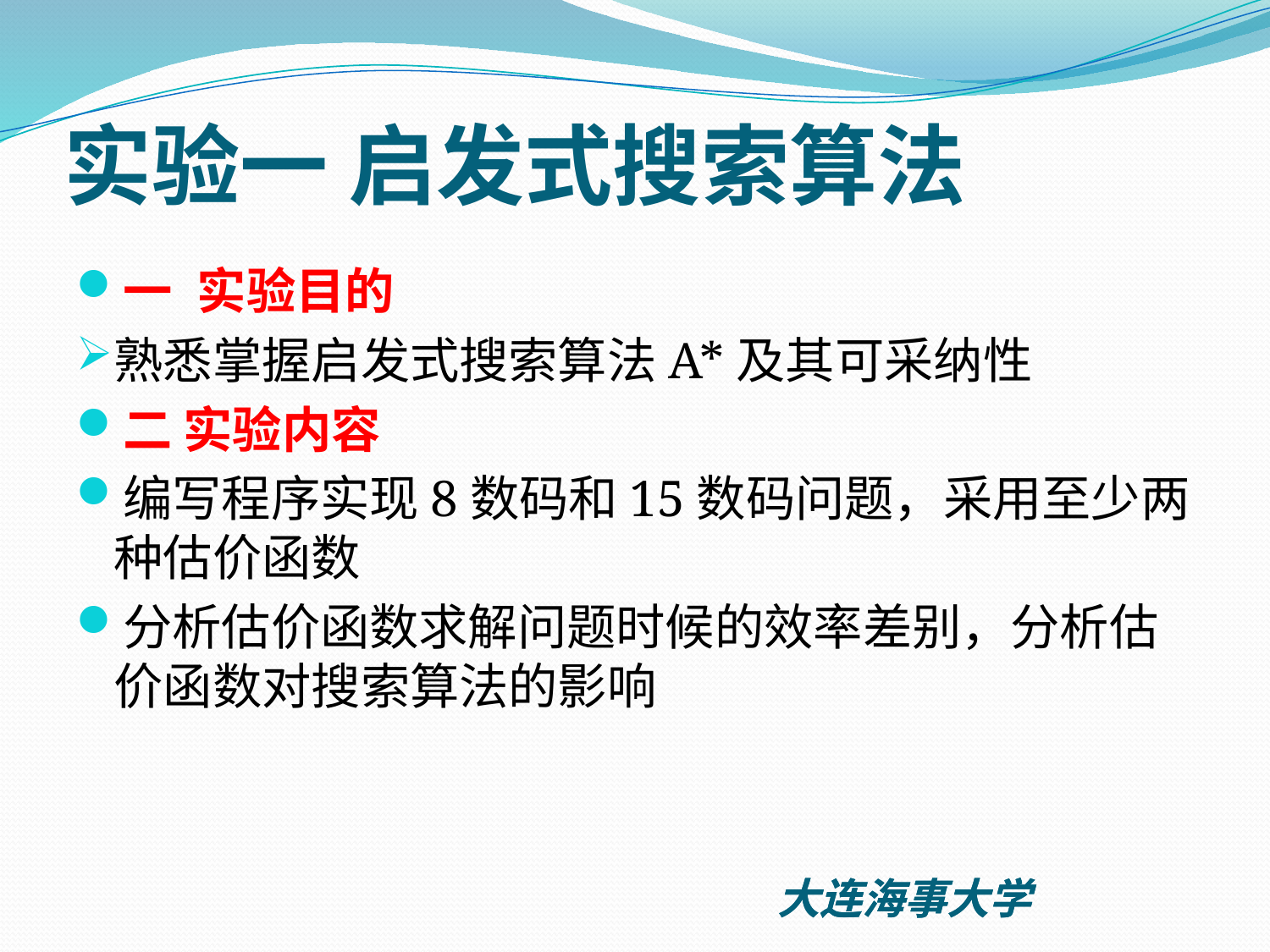

# 实验一 启发式搜索算法
一 实验目的
熟悉掌握启发式搜索算法A*及其可采纳性
二 实验内容
编写程序实现8数码和15数码问题，采用至少两种估价函数
分析估价函数求解问题时候的效率差别，分析估价函数对搜索算法的影响